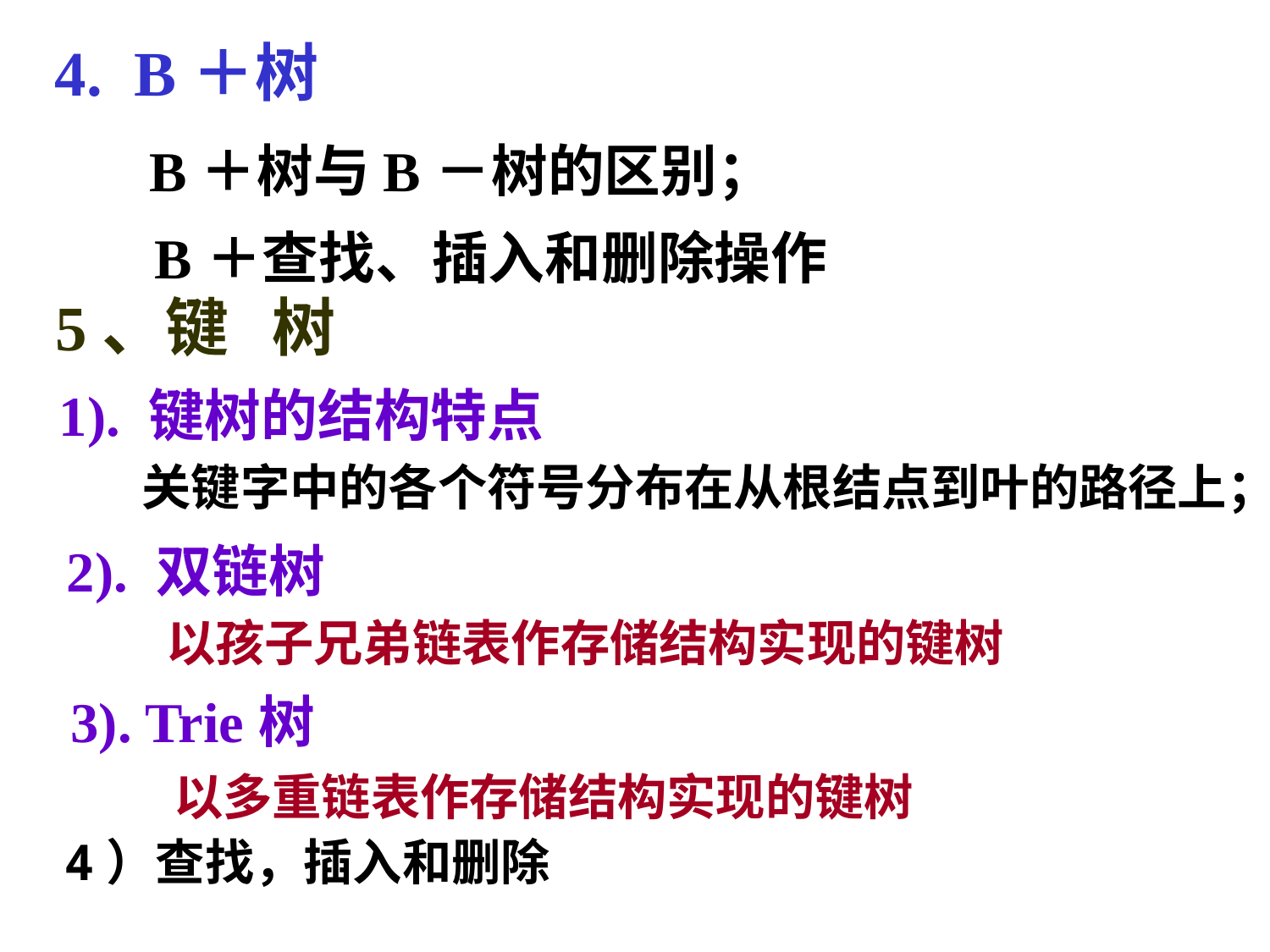

4.  B＋树
  B＋树与B－树的区别；
 B＋查找、插入和删除操作
5、键   树
1). 键树的结构特点
关键字中的各个符号分布在从根结点到叶的路径上；
2). 双链树
以孩子兄弟链表作存储结构实现的键树
3). Trie树
 以多重链表作存储结构实现的键树
 4）查找，插入和删除